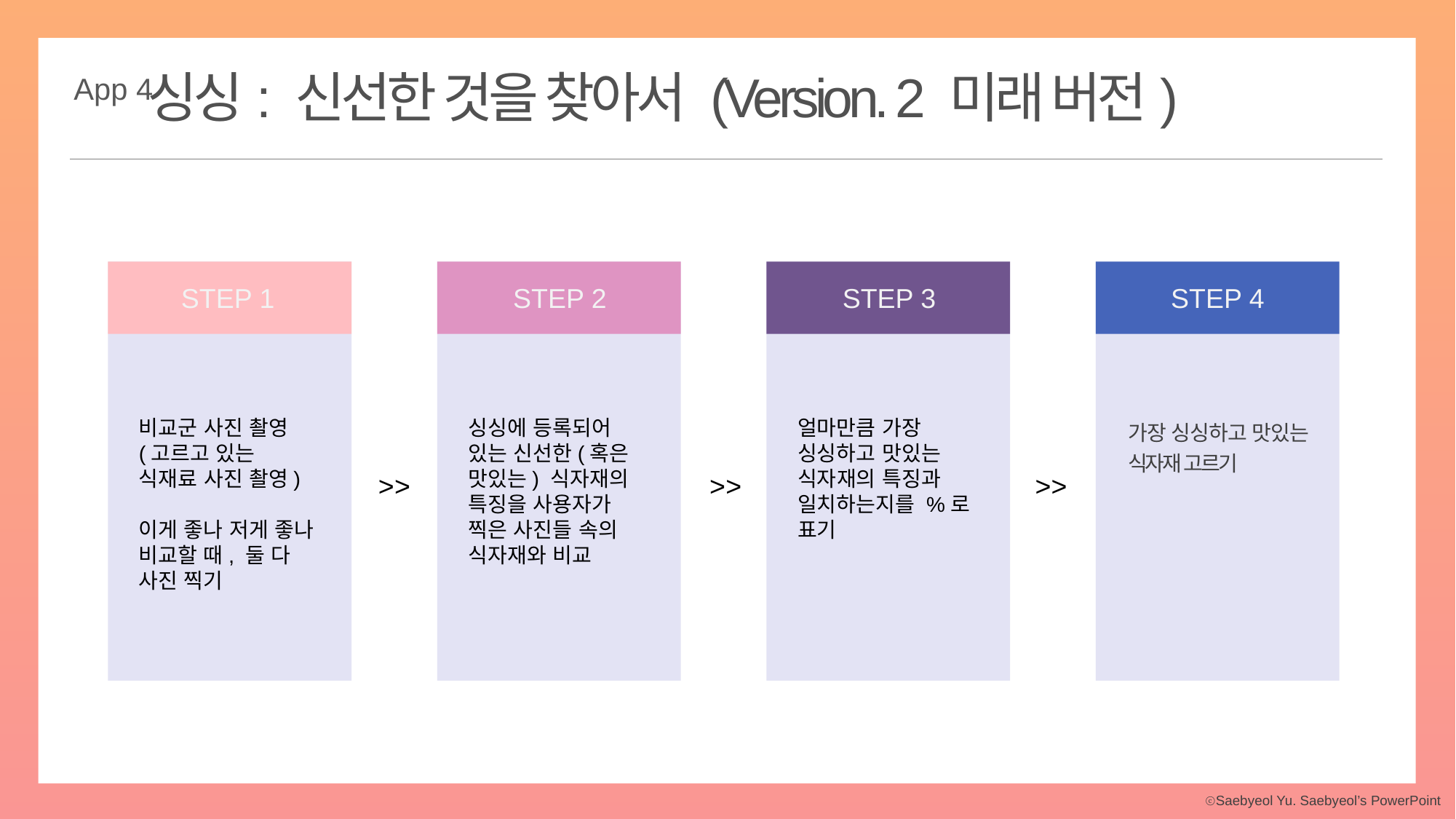

싱싱: 신선한 것을 찾아서 (Version. 2 미래 버전)
App 4

STEP 1
STEP 2
STEP 3
STEP 4
비교군 사진 촬영
(고르고 있는 식재료 사진 촬영)

이게 좋나 저게 좋나 비교할 때, 둘 다 사진 찍기
싱싱에 등록되어 있는 신선한(혹은 맛있는) 식자재의 특징을 사용자가 찍은 사진들 속의 식자재와 비교
얼마만큼 가장 싱싱하고 맛있는 식자재의 특징과 일치하는지를 %로 표기
가장 싱싱하고 맛있는 식자재 고르기
>>
>>
>>